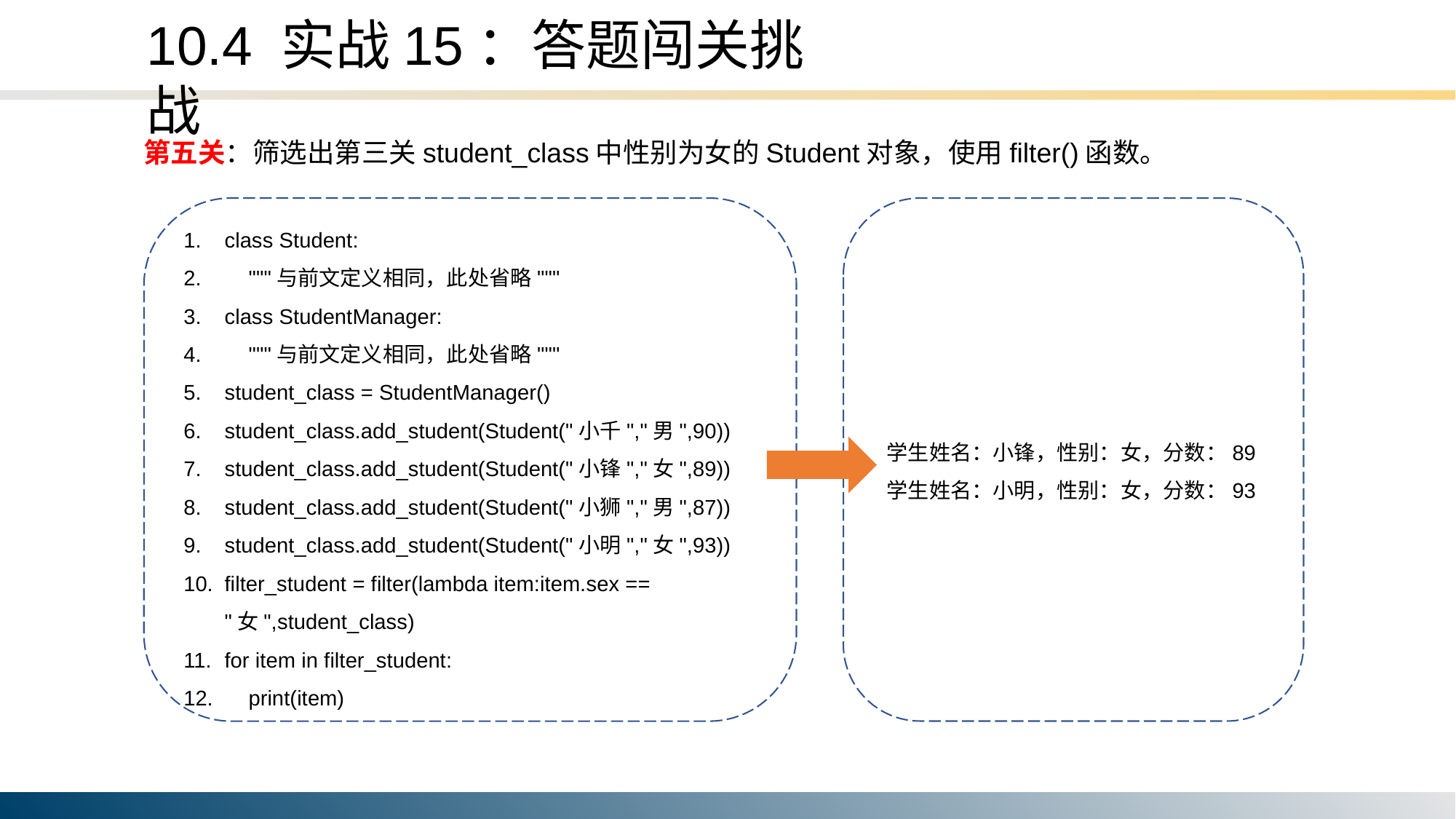

10.4 实战15：答题闯关挑战
第五关：筛选出第三关student_class中性别为女的Student对象，使用filter()函数。

class Student:
    """与前文定义相同，此处省略"""
class StudentManager:
    """与前文定义相同，此处省略"""
student_class = StudentManager()
student_class.add_student(Student("小千","男",90))
student_class.add_student(Student("小锋","女",89))
student_class.add_student(Student("小狮","男",87))
student_class.add_student(Student("小明","女",93))
filter_student = filter(lambda item:item.sex == "女",student_class)
for item in filter_student:
    print(item)
学生姓名：小锋，性别：女，分数：89
学生姓名：小明，性别：女，分数：93